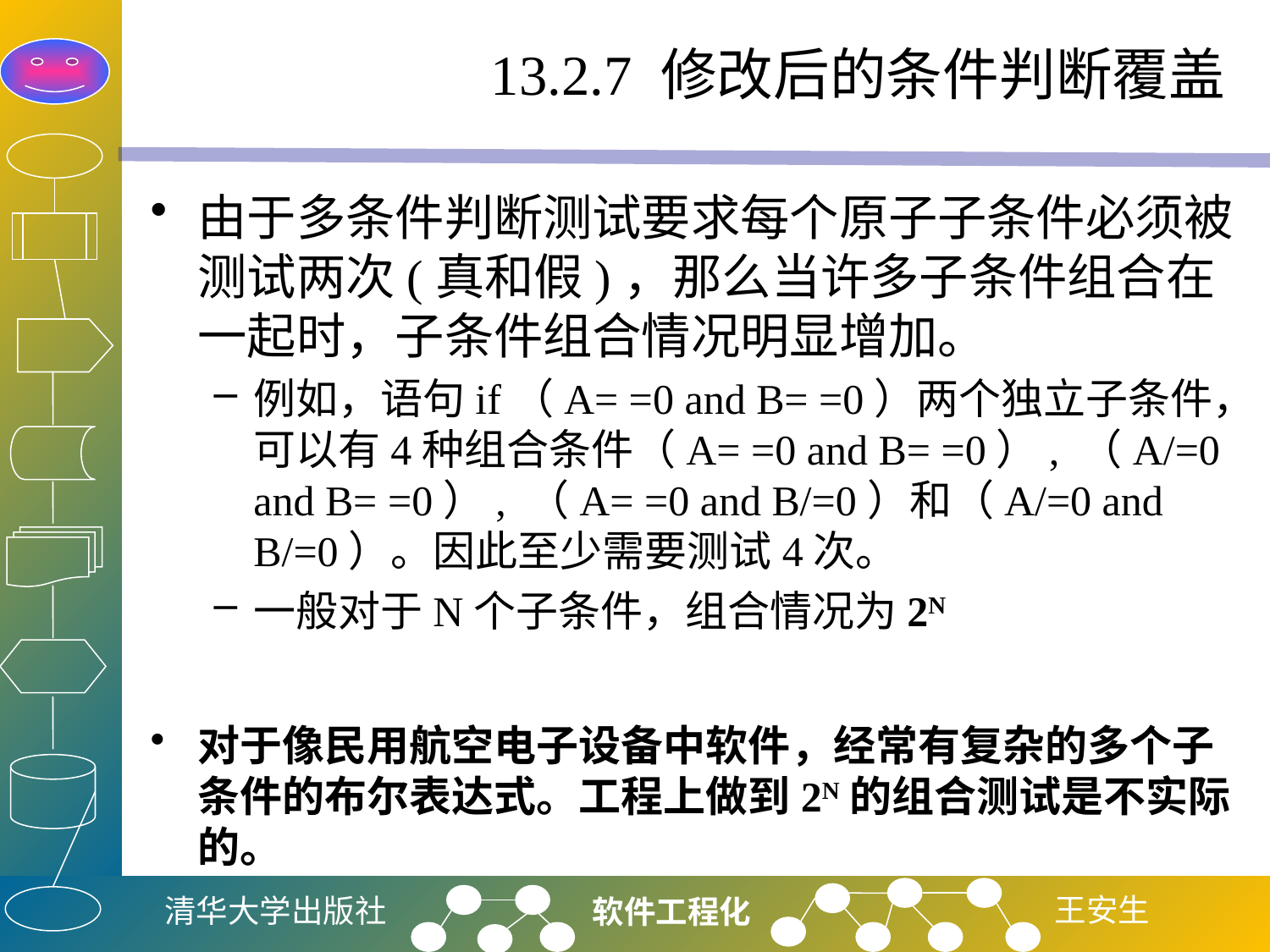

# 13.2.7 修改后的条件判断覆盖
由于多条件判断测试要求每个原子子条件必须被测试两次(真和假)，那么当许多子条件组合在一起时，子条件组合情况明显增加。
例如，语句if（A= =0 and B= =0）两个独立子条件，可以有4种组合条件（A= =0 and B= =0）, （A/=0 and B= =0）, （A= =0 and B/=0）和（A/=0 and B/=0）。因此至少需要测试4次。
一般对于N个子条件，组合情况为2N

对于像民用航空电子设备中软件，经常有复杂的多个子条件的布尔表达式。工程上做到2N的组合测试是不实际的。